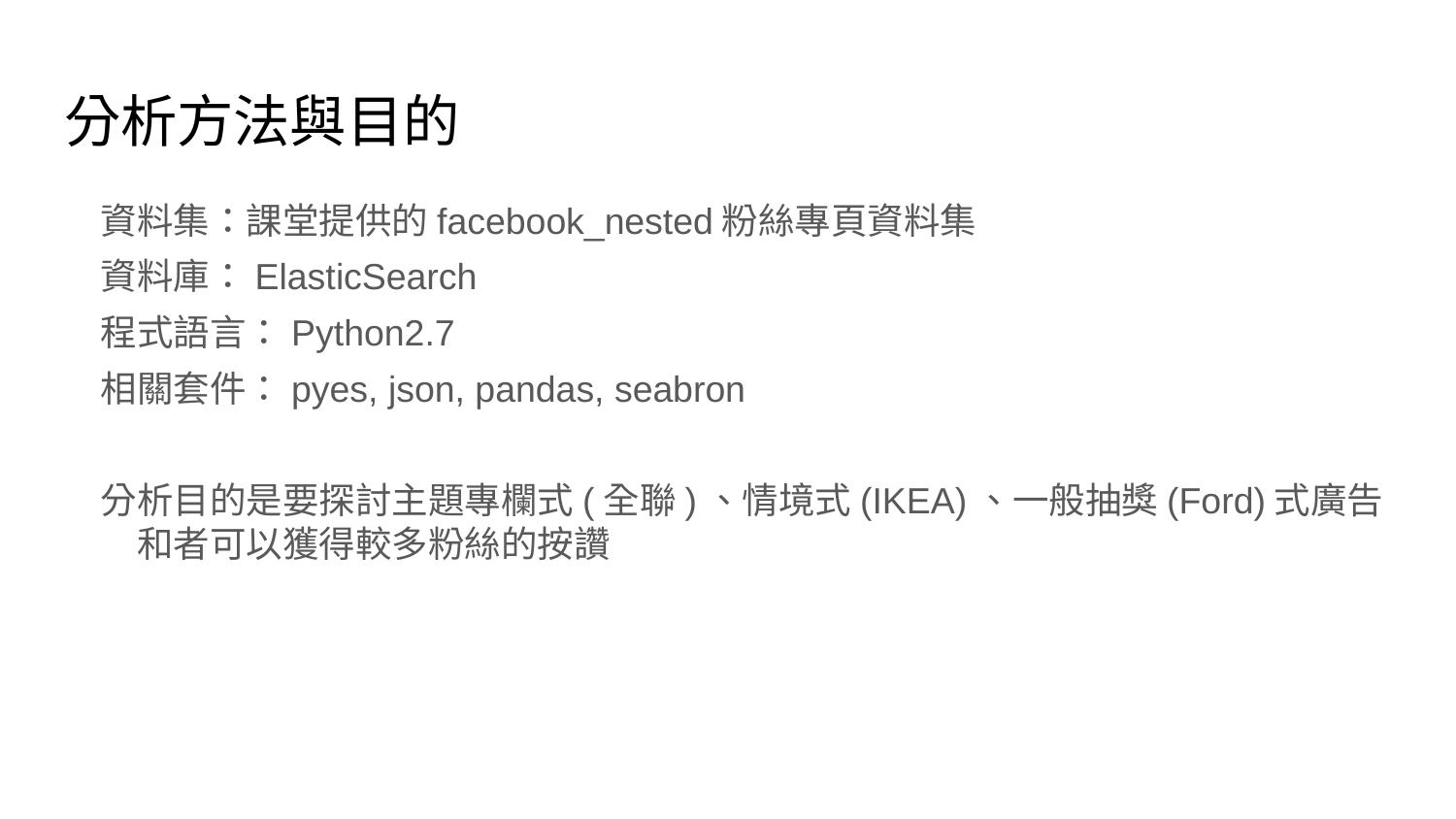

# 分析方法與目的
資料集：課堂提供的facebook_nested粉絲專頁資料集
資料庫：ElasticSearch
程式語言：Python2.7
相關套件：pyes, json, pandas, seabron

分析目的是要探討主題專欄式(全聯)、情境式(IKEA)、一般抽獎(Ford)式廣告和者可以獲得較多粉絲的按讚